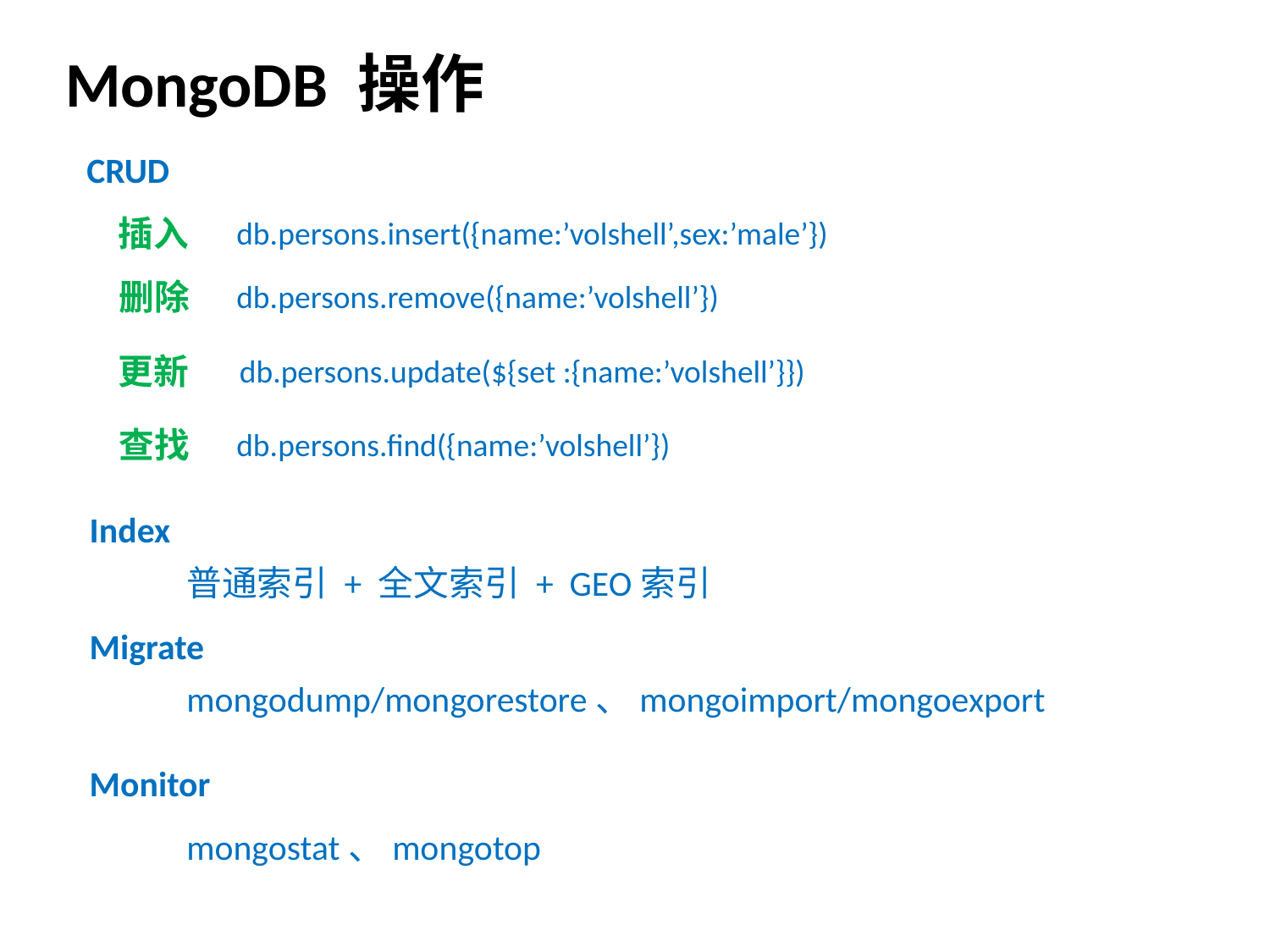

MongoDB 操作
CRUD
插入
db.persons.insert({name:’volshell’,sex:’male’})
删除
db.persons.remove({name:’volshell’})
更新
db.persons.update(${set :{name:’volshell’}})
查找
db.persons.find({name:’volshell’})
Index
普通索引 + 全文索引 +  GEO索引
Migrate
mongodump/mongorestore、mongoimport/mongoexport
Monitor
mongostat、mongotop